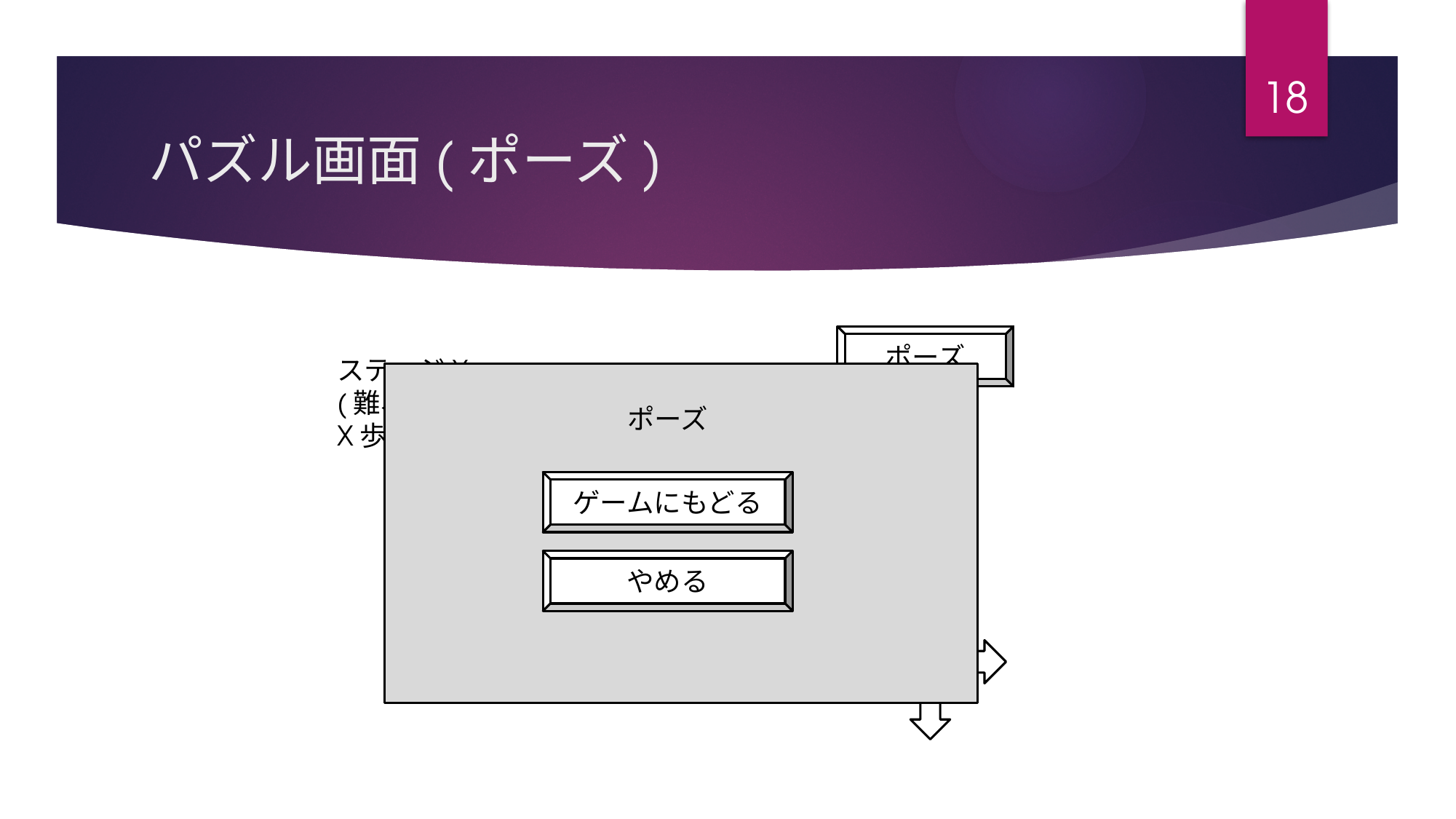

18
# パズル画面(ポーズ)

ポーズ
ステージX
(難易度)
X歩

ポーズ
壁
壁
壁
壁
壁
壁
壁
道
道
道
壁
道
終
壁
ゲームにもどる
道
道
岩
道
道
壁
壁
やめる
道
道
己
道
壁
壁
道

壁
壁
壁
壁
壁
壁
壁